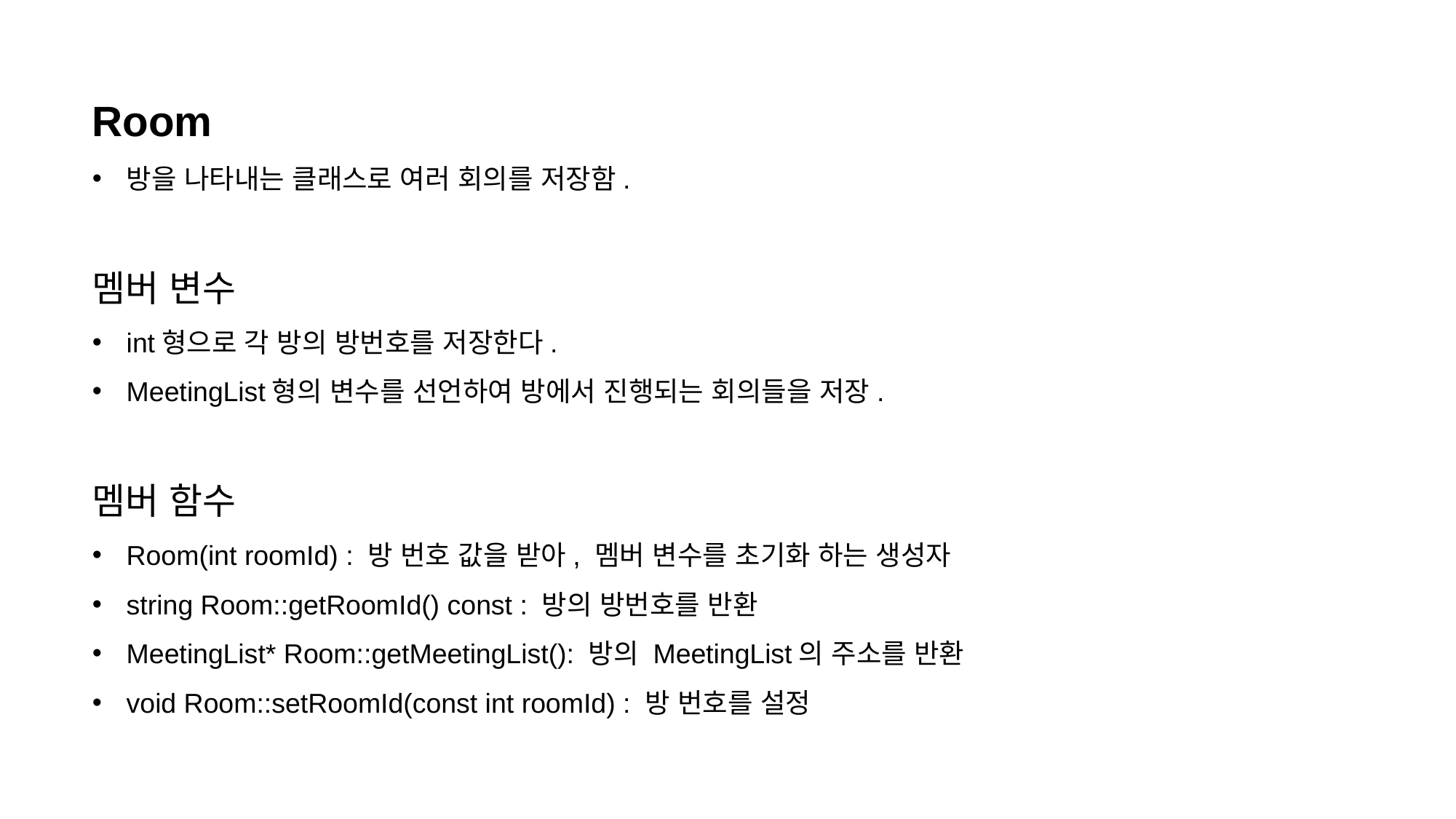

Room
방을 나타내는 클래스로 여러 회의를 저장함.

멤버 변수
int형으로 각 방의 방번호를 저장한다.
MeetingList형의 변수를 선언하여 방에서 진행되는 회의들을 저장.

멤버 함수
Room(int roomId) : 방 번호 값을 받아, 멤버 변수를 초기화 하는 생성자
string Room::getRoomId() const : 방의 방번호를 반환
MeetingList* Room::getMeetingList(): 방의 MeetingList의 주소를 반환
void Room::setRoomId(const int roomId) : 방 번호를 설정